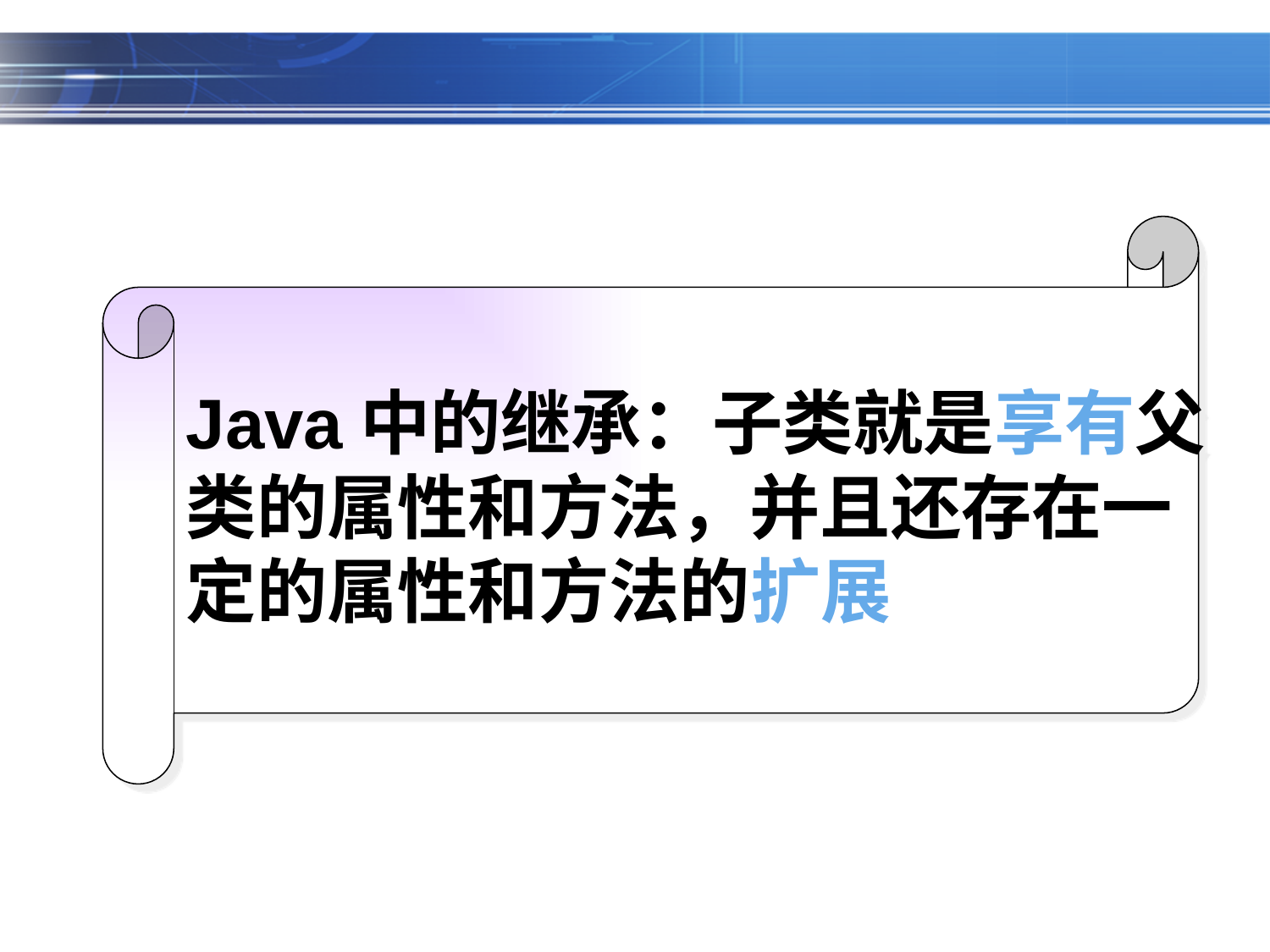

Java中的继承：子类就是享有父
类的属性和方法，并且还存在一
定的属性和方法的扩展